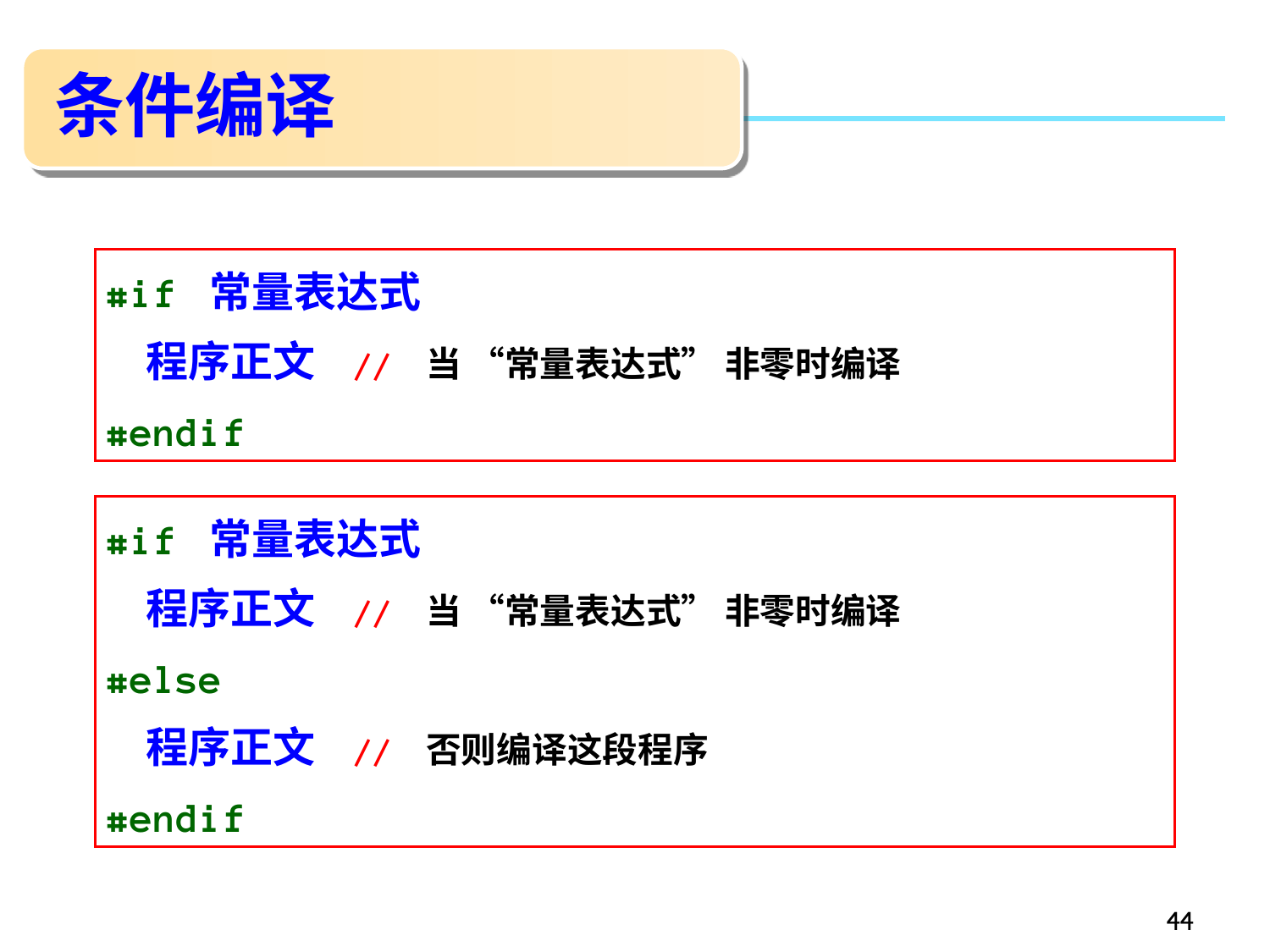

# 条件编译
#if 常量表达式
   程序正文   // 当 “常量表达式” 非零时编译
#endif
#if 常量表达式
   程序正文   // 当 “常量表达式” 非零时编译
#else
   程序正文   // 否则编译这段程序
#endif
44